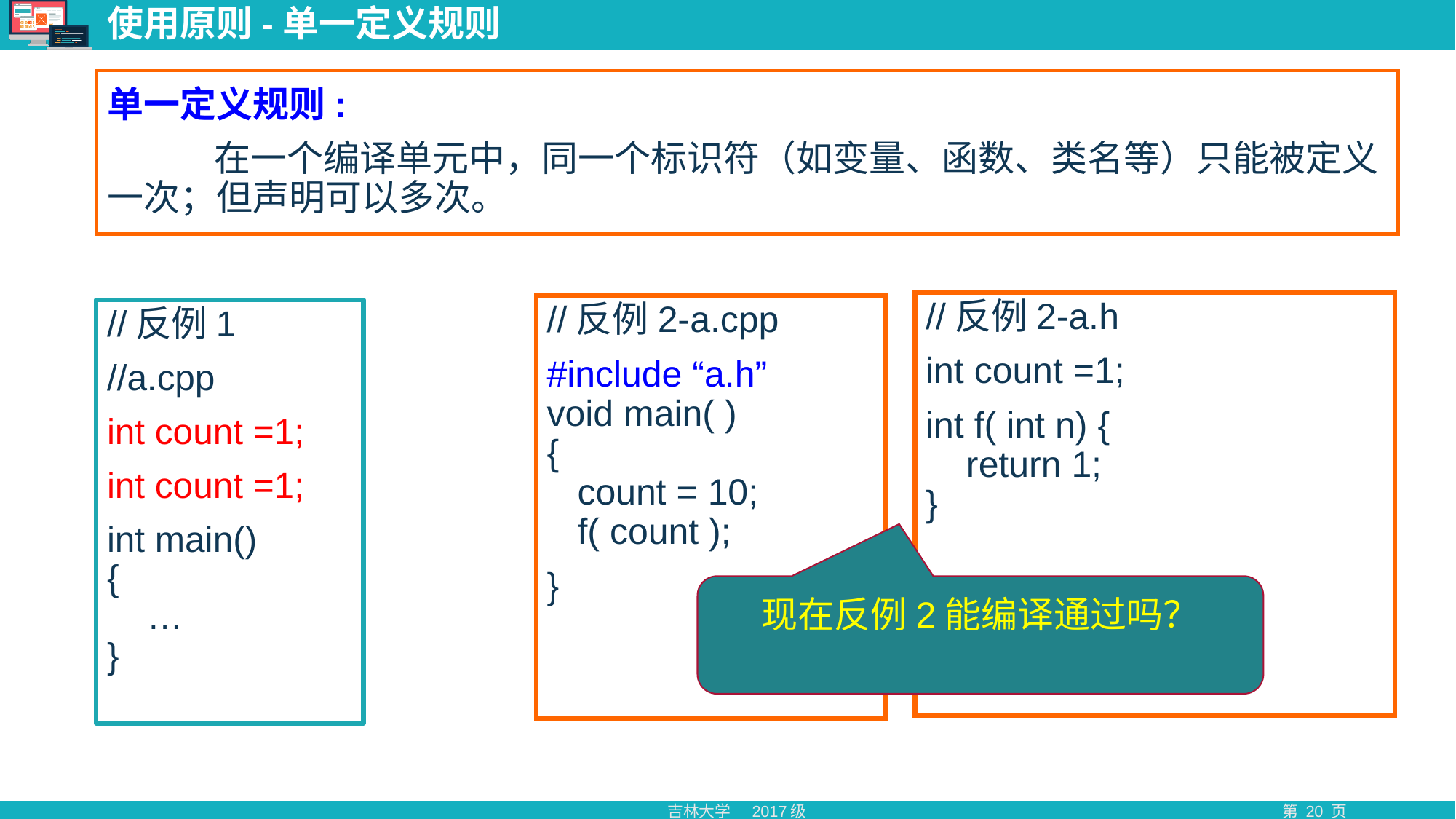

# 使用原则-单一定义规则
单一定义规则:
            在一个编译单元中，同一个标识符（如变量、函数、类名等）只能被定义一次；但声明可以多次。
//反例2-a.h
int count =1;
int f( int n) {
    return 1;
}
//反例2-a.cpp
#include “a.h”
void main( )
{
   count = 10;
   f( count );
}
//反例1
//a.cpp
int count =1;
int count =1;
int main()
{
    …
}
现在反例2能编译通过吗？